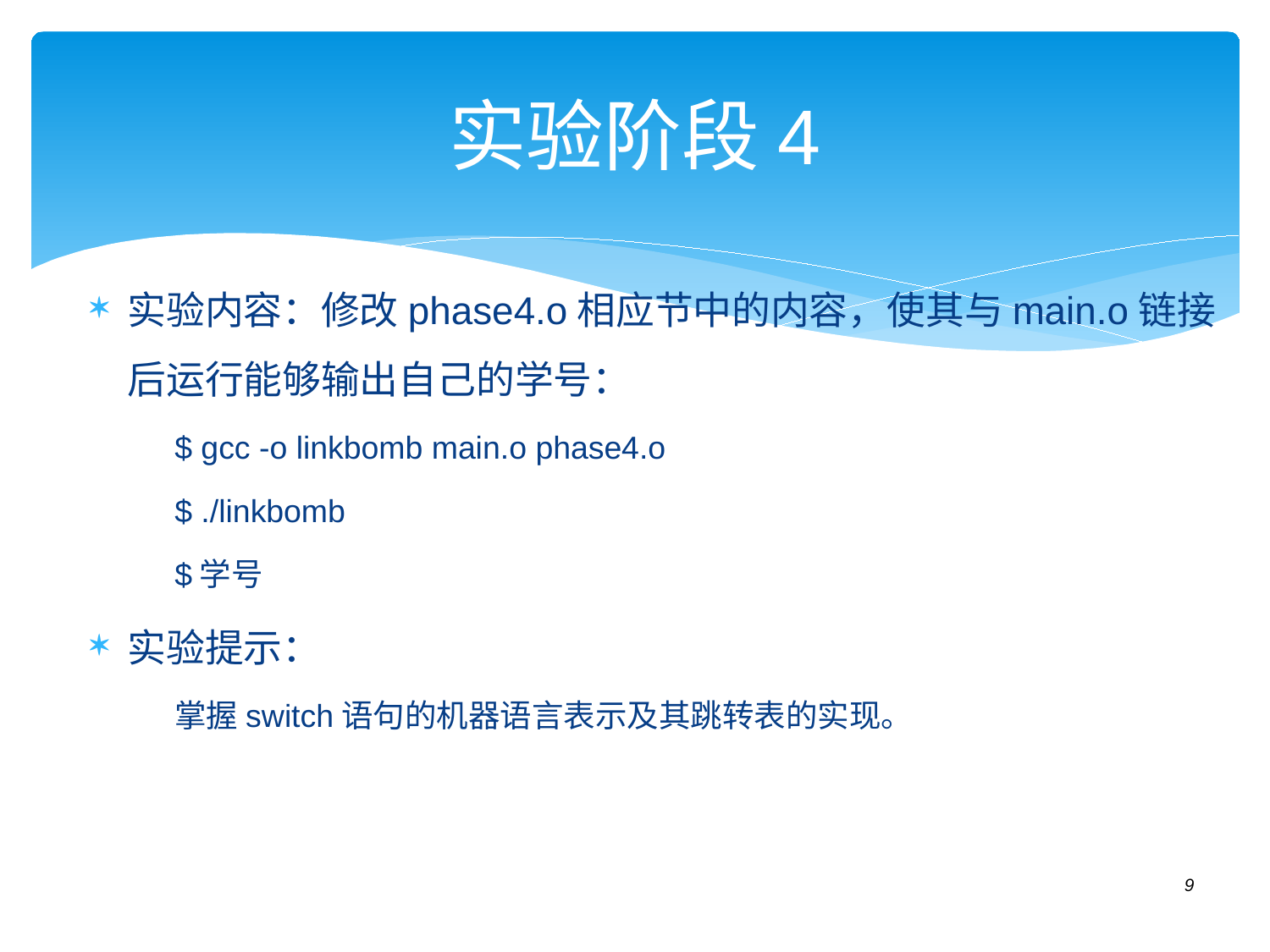

# 实验阶段4
实验内容：修改phase4.o相应节中的内容，使其与main.o链接后运行能够输出自己的学号：
$ gcc -o linkbomb main.o phase4.o
$ ./linkbomb
$学号
实验提示：
掌握switch语句的机器语言表示及其跳转表的实现。

9